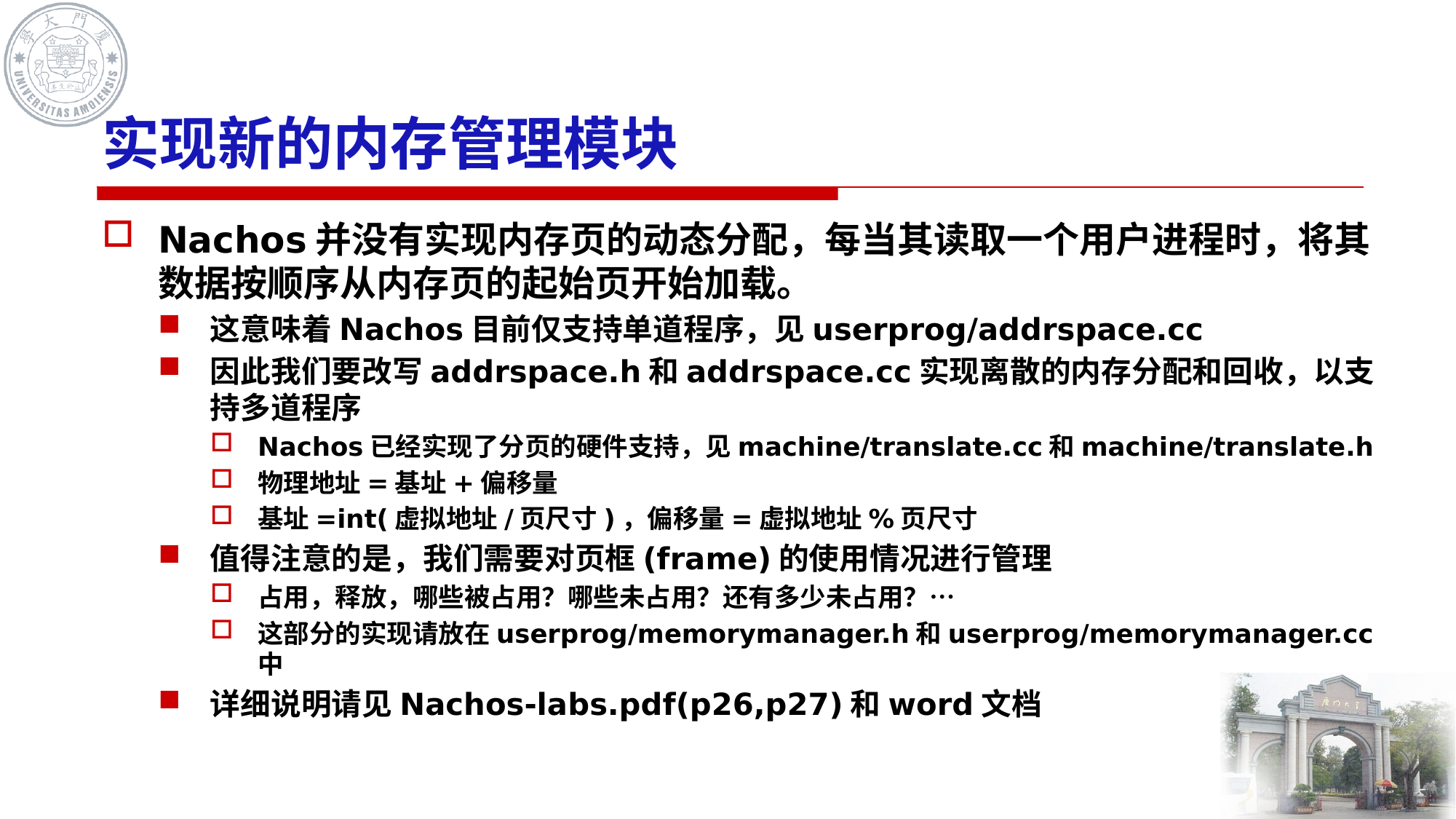

# 实现新的内存管理模块
Nachos并没有实现内存页的动态分配，每当其读取一个用户进程时，将其数据按顺序从内存页的起始页开始加载。
这意味着Nachos目前仅支持单道程序，见userprog/addrspace.cc
因此我们要改写addrspace.h和addrspace.cc实现离散的内存分配和回收，以支持多道程序
Nachos已经实现了分页的硬件支持，见machine/translate.cc和machine/translate.h
物理地址=基址+偏移量
基址=int(虚拟地址/页尺寸)，偏移量=虚拟地址%页尺寸
值得注意的是，我们需要对页框(frame)的使用情况进行管理
占用，释放，哪些被占用？哪些未占用？还有多少未占用？…
这部分的实现请放在userprog/memorymanager.h和userprog/memorymanager.cc中
详细说明请见Nachos-labs.pdf(p26,p27)和word文档